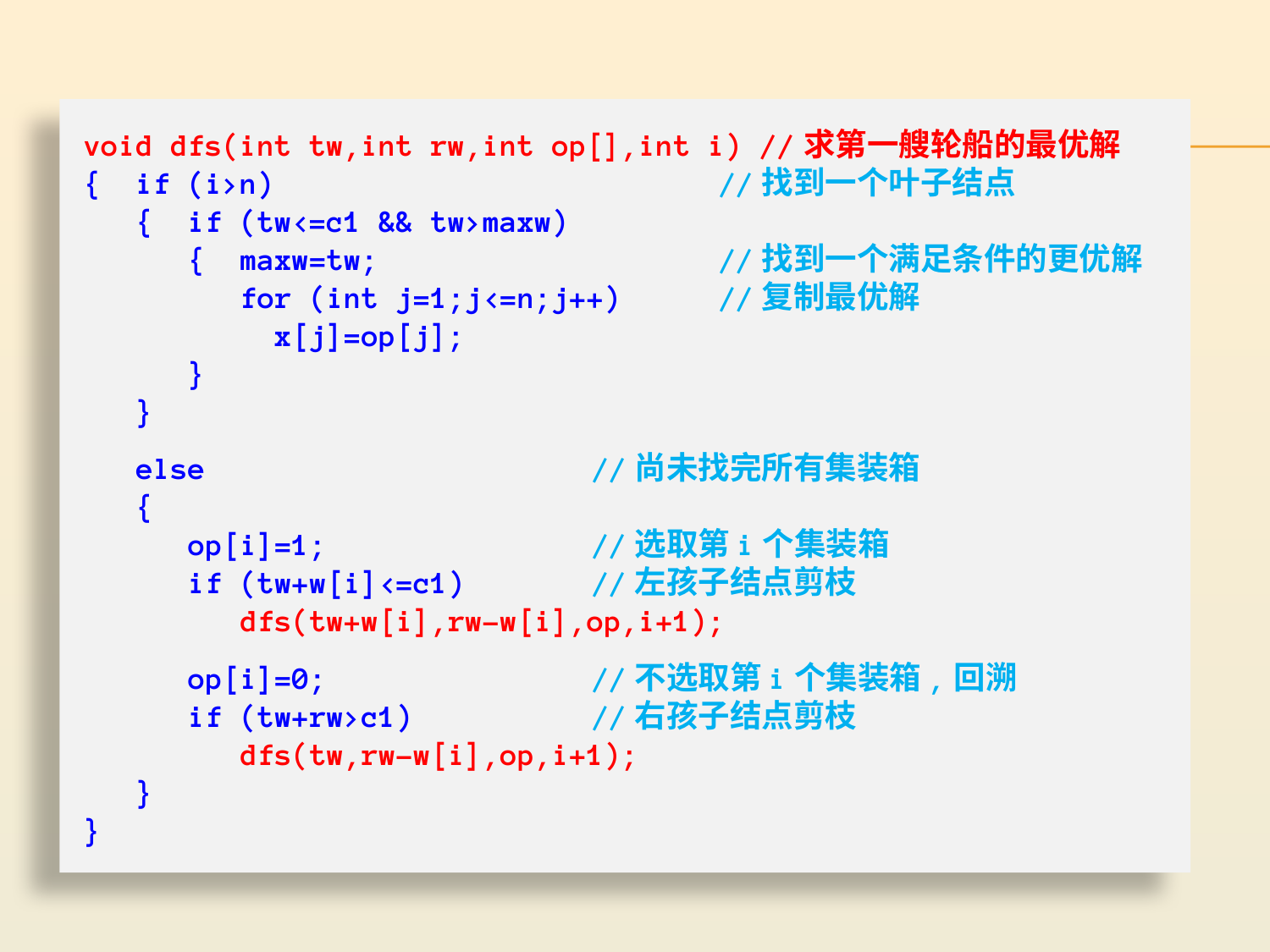

void dfs(int tw,int rw,int op[],int i) //求第一艘轮船的最优解
{  if (i>n)				//找到一个叶子结点
   {  if (tw<=c1 && tw>maxw)
      {  maxw=tw;			//找到一个满足条件的更优解
         for (int j=1;j<=n;j++)	//复制最优解
           x[j]=op[j];
      }
   }
   else				//尚未找完所有集装箱
   {
      op[i]=1;			//选取第i个集装箱
      if (tw+w[i]<=c1)	//左孩子结点剪枝
         dfs(tw+w[i],rw-w[i],op,i+1);
      op[i]=0;			//不选取第i个集装箱,回溯
      if (tw+rw>c1)		//右孩子结点剪枝
         dfs(tw,rw-w[i],op,i+1);
   }
}